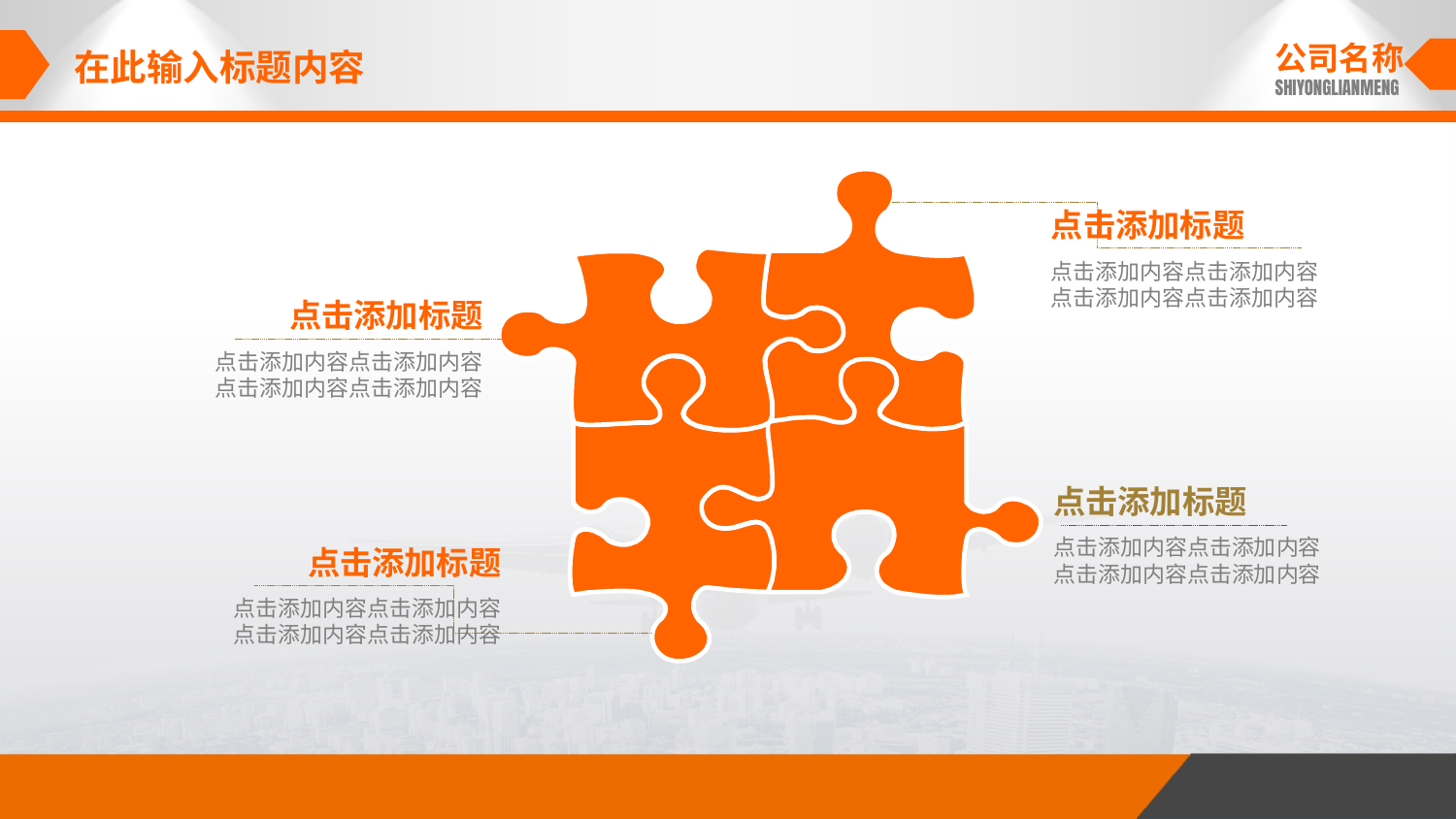

公司名称
SHIYONGLIANMENG

在此输入标题内容

点击添加标题
点击添加内容点击添加内容
点击添加内容点击添加内容

点击添加标题
点击添加内容点击添加内容
点击添加内容点击添加内容

点击添加标题
点击添加内容点击添加内容
点击添加内容点击添加内容
点击添加标题
点击添加内容点击添加内容
点击添加内容点击添加内容